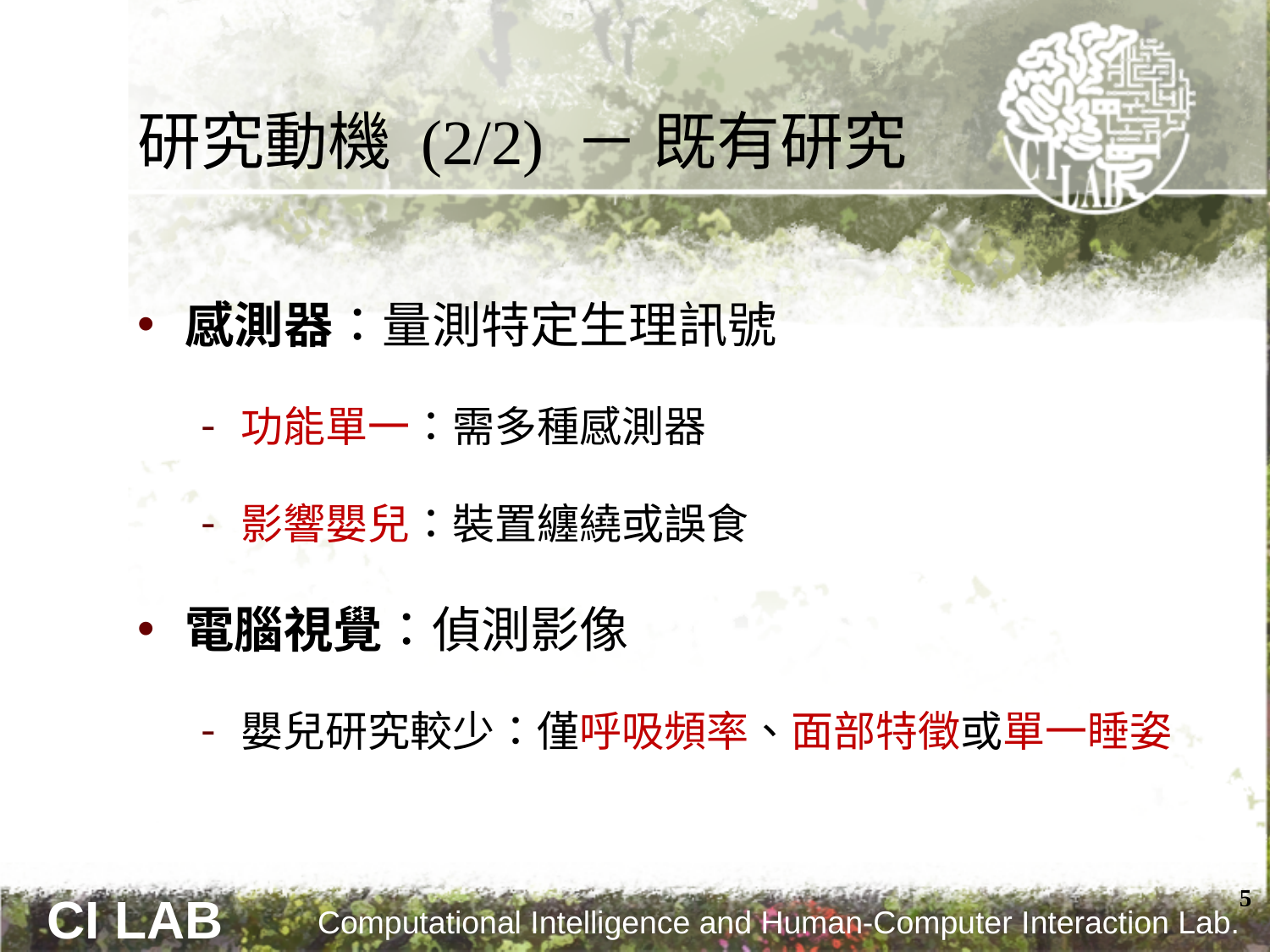

# 研究動機 (2/2) － 既有研究
感測器：量測特定生理訊號
功能單一：需多種感測器
影響嬰兒：裝置纏繞或誤食
電腦視覺：偵測影像
嬰兒研究較少：僅呼吸頻率、面部特徵或單一睡姿
5